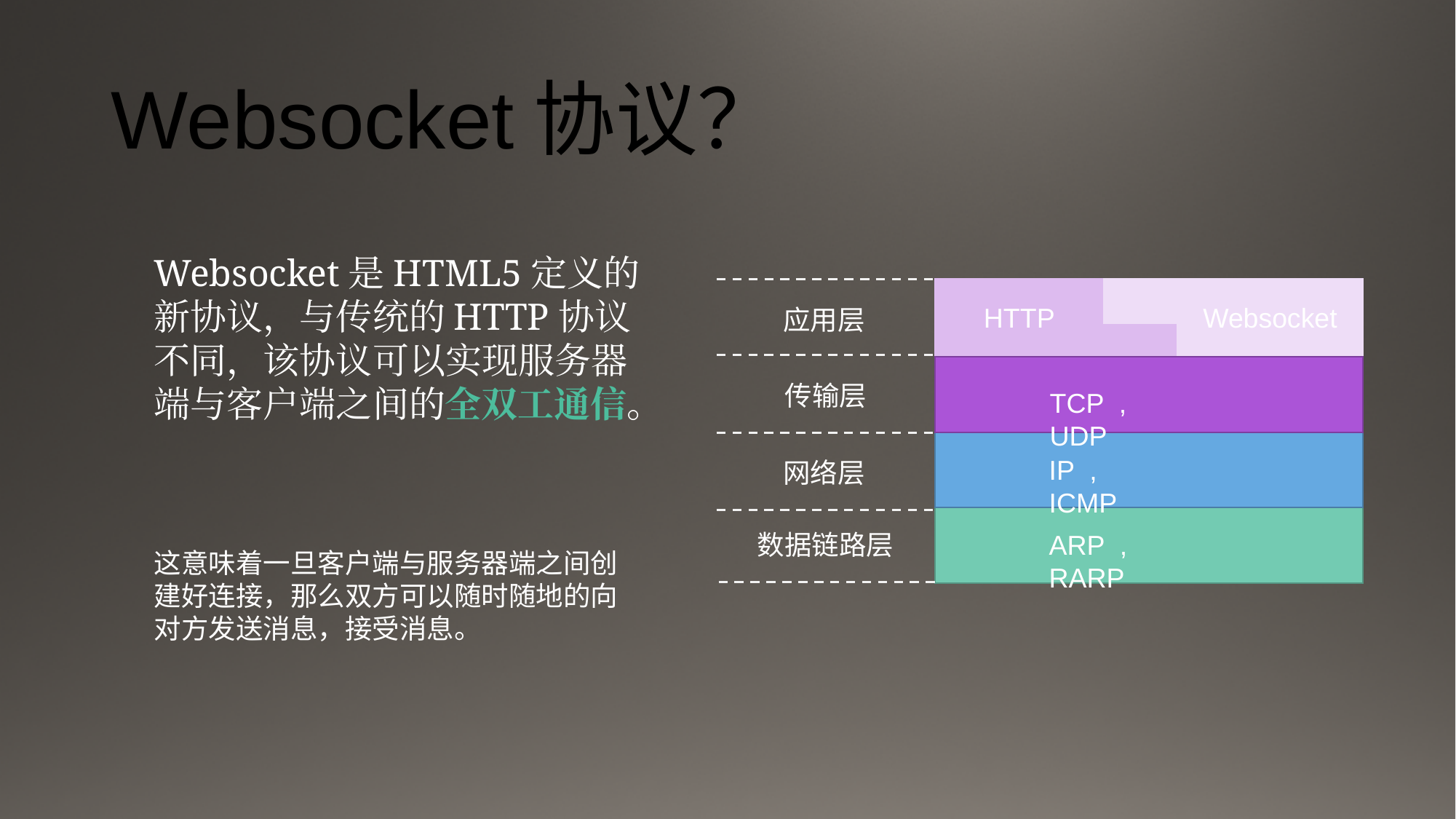

# Websocket协议？
Websocket是HTML5定义的新协议，与传统的HTTP协议不同，该协议可以实现服务器端与客户端之间的全双工通信。
HTTP

Websocket

应用层
传输层
TCP  ,               UDP
IP  ,                   ICMP
网络层
数据链路层
ARP  ,             RARP
这意味着一旦客户端与服务器端之间创建好连接，那么双方可以随时随地的向对方发送消息，接受消息。